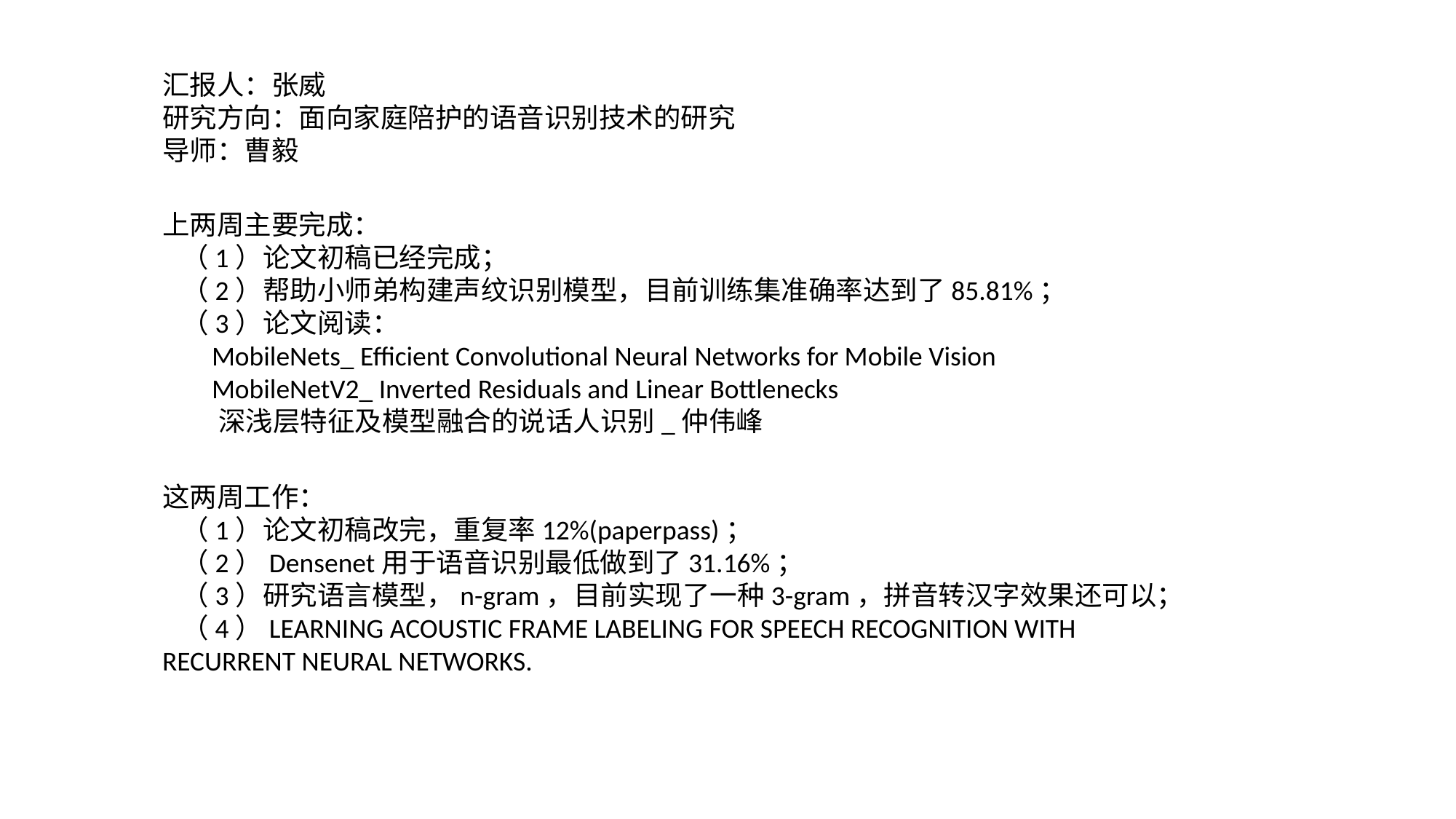

汇报人：张威
研究方向：面向家庭陪护的语音识别技术的研究
导师：曹毅
上两周主要完成：
  （1）论文初稿已经完成；
  （2）帮助小师弟构建声纹识别模型，目前训练集准确率达到了85.81%；
  （3）论文阅读：
        MobileNets_ Efficient Convolutional Neural Networks for Mobile Vision
        MobileNetV2_ Inverted Residuals and Linear Bottlenecks
        深浅层特征及模型融合的说话人识别_仲伟峰
这两周工作：
  （1）论文初稿改完，重复率12%(paperpass)；
  （2）Densenet用于语音识别最低做到了31.16%；
  （3）研究语言模型，n-gram，目前实现了一种3-gram，拼音转汉字效果还可以；
  （4）LEARNING ACOUSTIC FRAME LABELING FOR SPEECH RECOGNITION WITH
RECURRENT NEURAL NETWORKS.